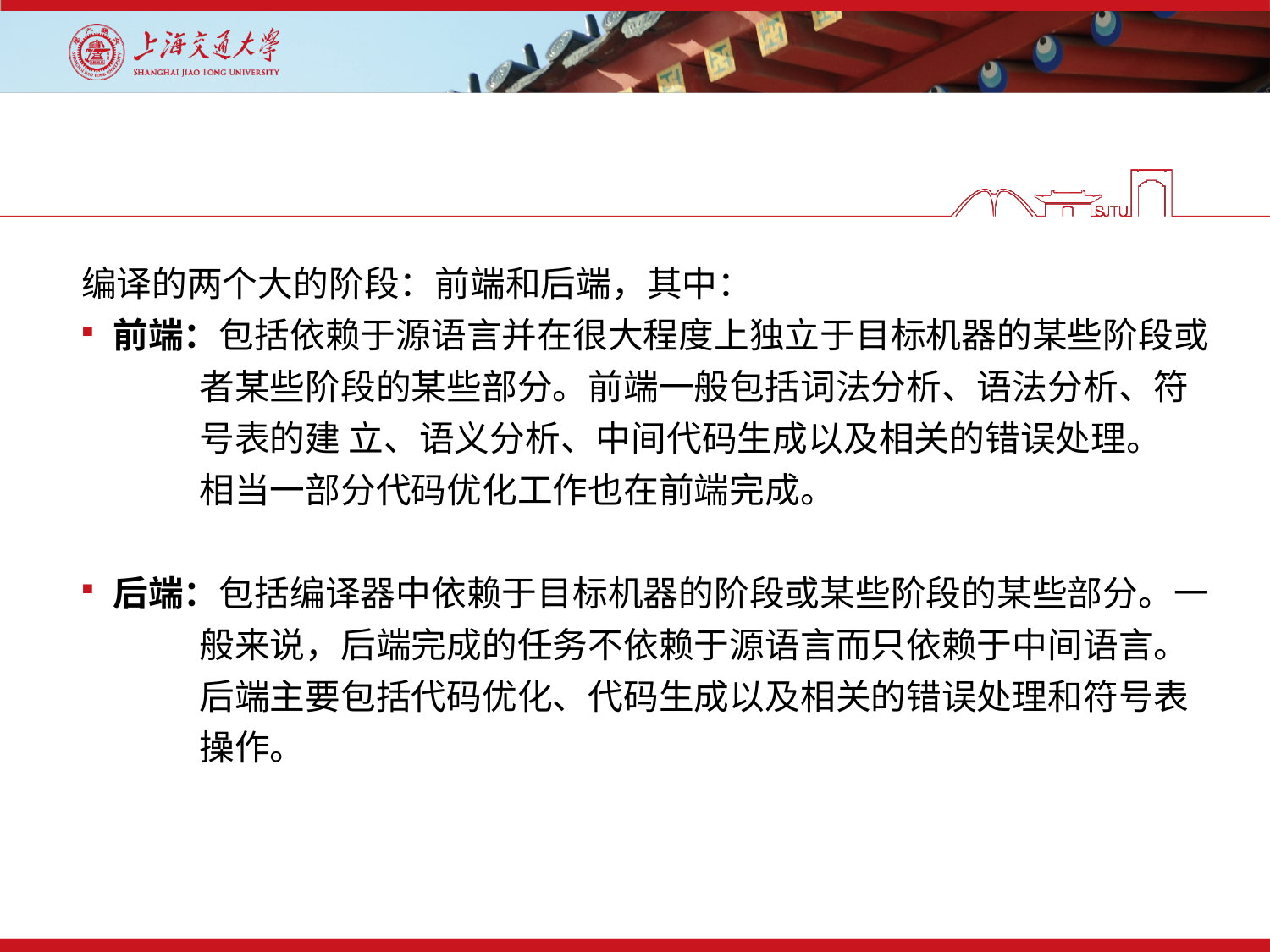

#
编译的两个大的阶段：前端和后端，其中：
前端：包括依赖于源语言并在很大程度上独立于目标机器的某些阶段或
              者某些阶段的某些部分。前端一般包括词法分析、语法分析、符
              号表的建 立、语义分析、中间代码生成以及相关的错误处理。
              相当一部分代码优化工作也在前端完成。

后端：包括编译器中依赖于目标机器的阶段或某些阶段的某些部分。一
              般来说，后端完成的任务不依赖于源语言而只依赖于中间语言。
              后端主要包括代码优化、代码生成以及相关的错误处理和符号表
              操作。